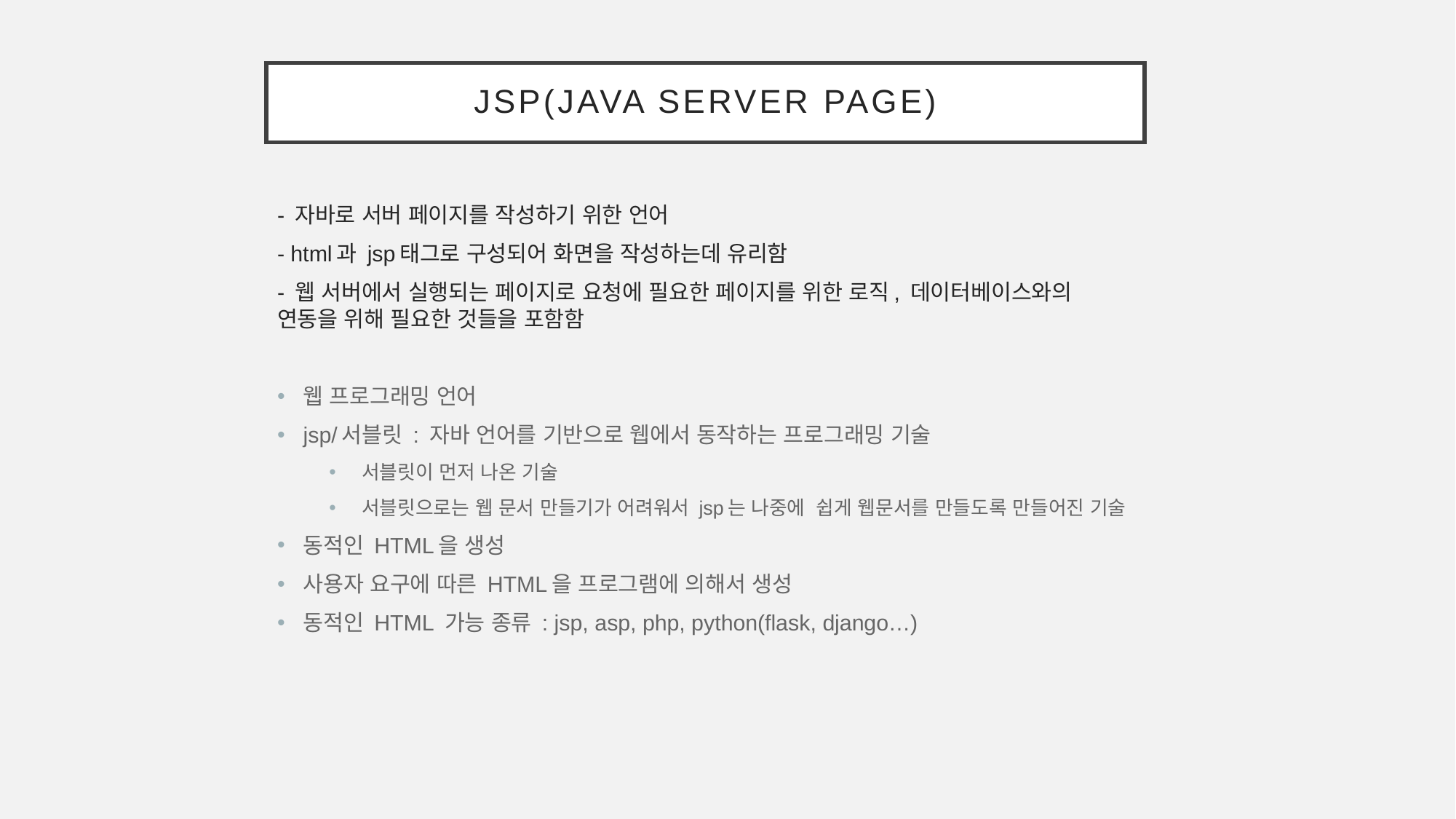

# Jsp(java server page)
- 자바로 서버 페이지를 작성하기 위한 언어
- html과 jsp태그로 구성되어 화면을 작성하는데 유리함
- 웹 서버에서 실행되는 페이지로 요청에 필요한 페이지를 위한 로직, 데이터베이스와의 연동을 위해 필요한 것들을 포함함

웹 프로그래밍 언어
jsp/서블릿 : 자바 언어를 기반으로 웹에서 동작하는 프로그래밍 기술
서블릿이 먼저 나온 기술
서블릿으로는 웹 문서 만들기가 어려워서 jsp는 나중에  쉽게 웹문서를 만들도록 만들어진 기술
동적인 HTML을 생성
사용자 요구에 따른 HTML을 프로그램에 의해서 생성
동적인 HTML 가능 종류 : jsp, asp, php, python(flask, django…)